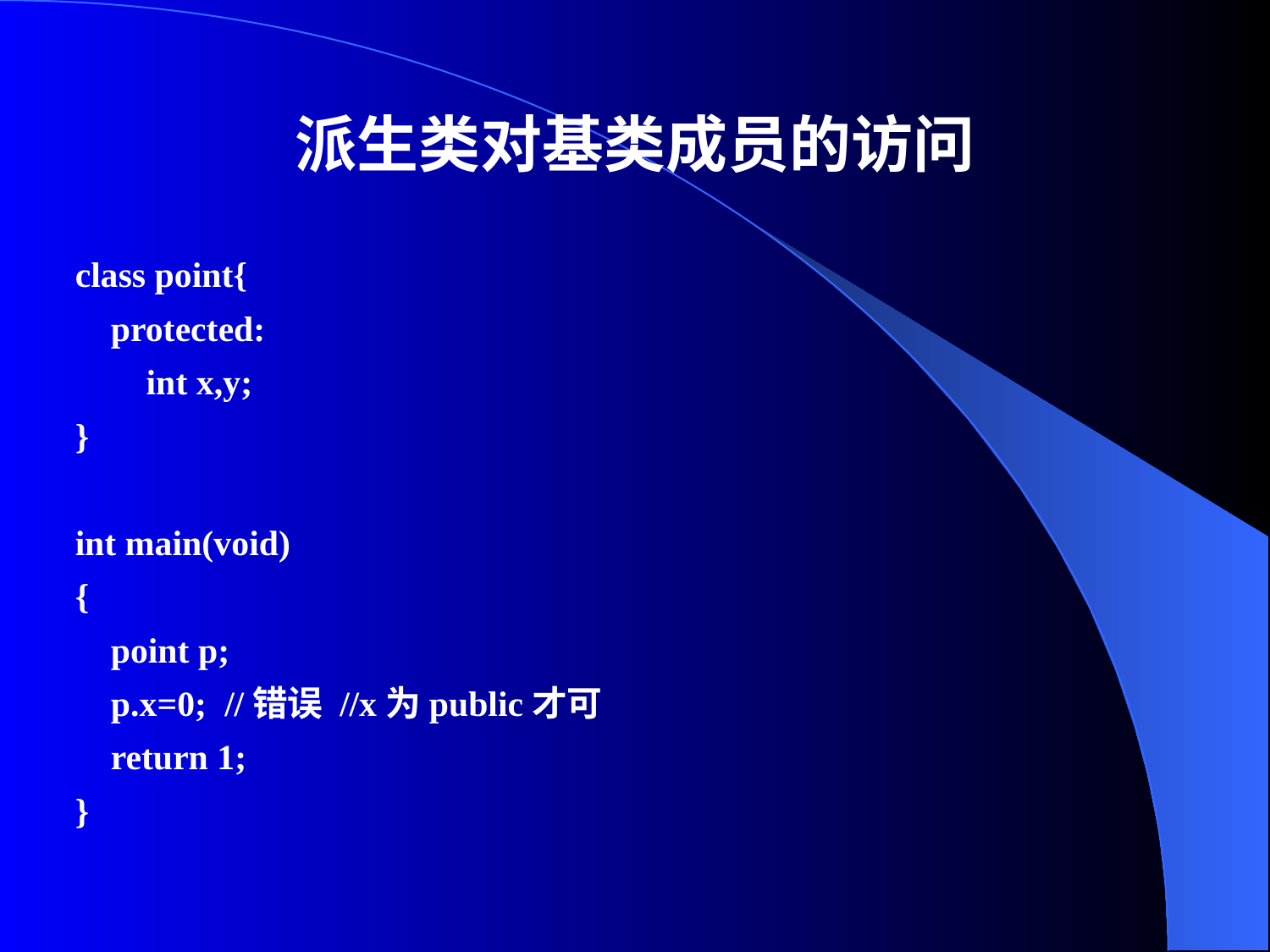

# 派生类对基类成员的访问
class point{
    protected:
        int x,y;
}

int main(void)
{
    point p;
    p.x=0;  //错误 //x为public才可
    return 1;
}